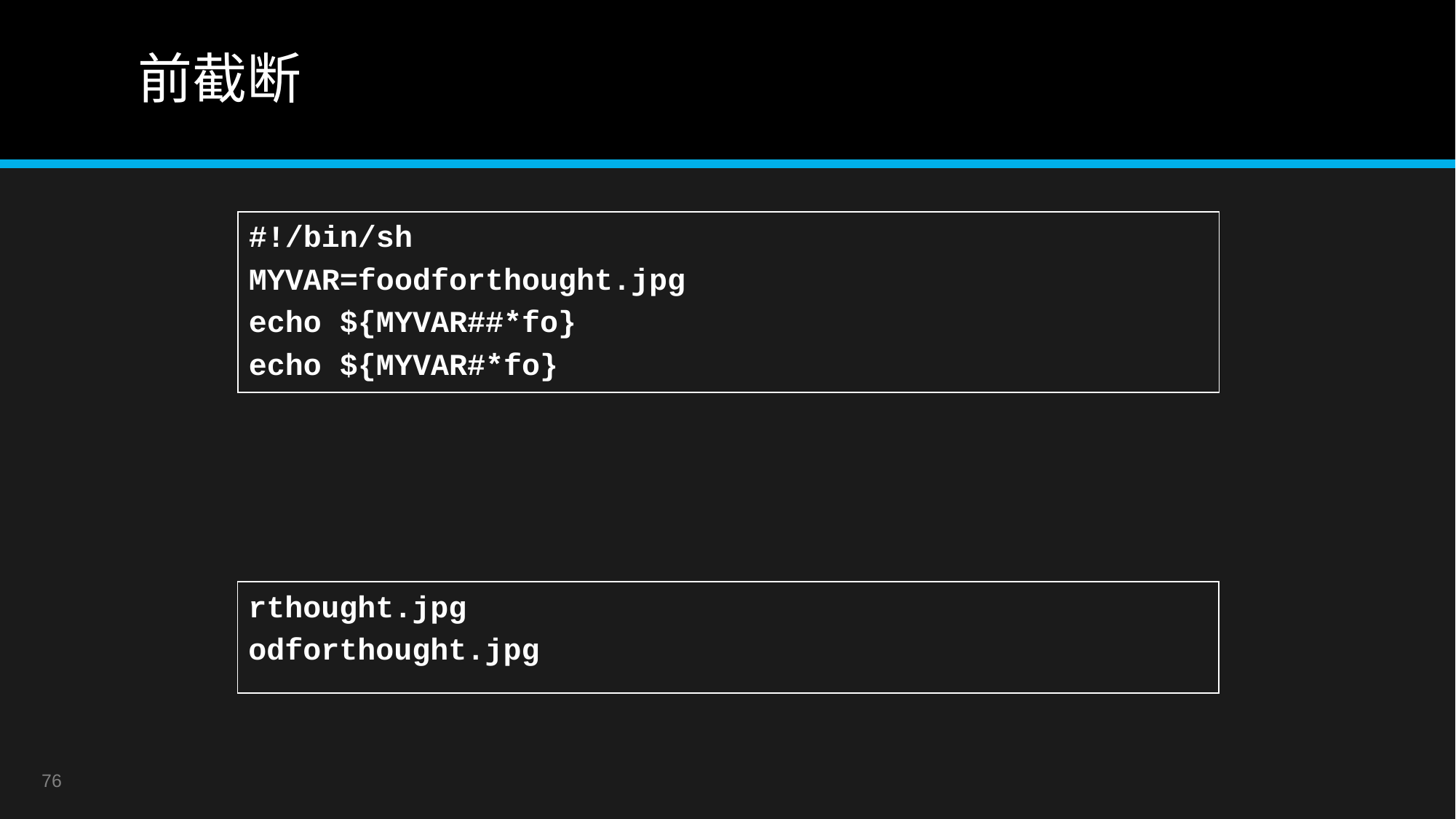

# 前截断
#!/bin/sh
MYVAR=foodforthought.jpg
echo ${MYVAR##*fo}
echo ${MYVAR#*fo}
rthought.jpg
odforthought.jpg
76